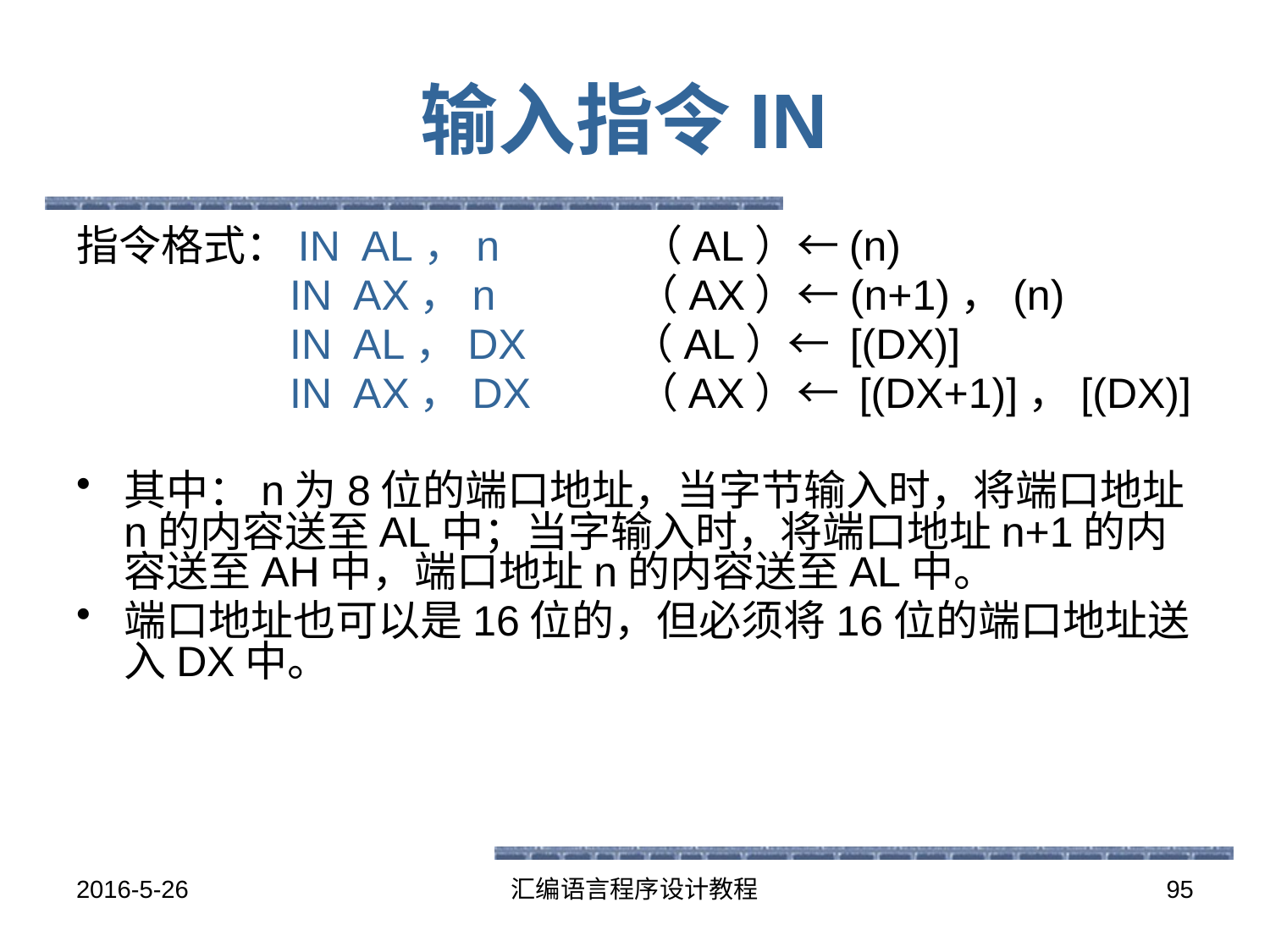

# 输入指令IN
指令格式：IN  AL，n           （AL）←(n)
                  IN  AX，n           （AX）←(n+1)，(n)
                  IN  AL，DX        （AL）← [(DX)]
                  IN  AX，DX        （AX）← [(DX+1)]，[(DX)]

其中：n为8位的端口地址，当字节输入时，将端口地址n的内容送至AL中；当字输入时，将端口地址n+1的内容送至AH中，端口地址n的内容送至AL中。
端口地址也可以是16位的，但必须将16位的端口地址送入DX中。
2016-5-26
汇编语言程序设计教程
95